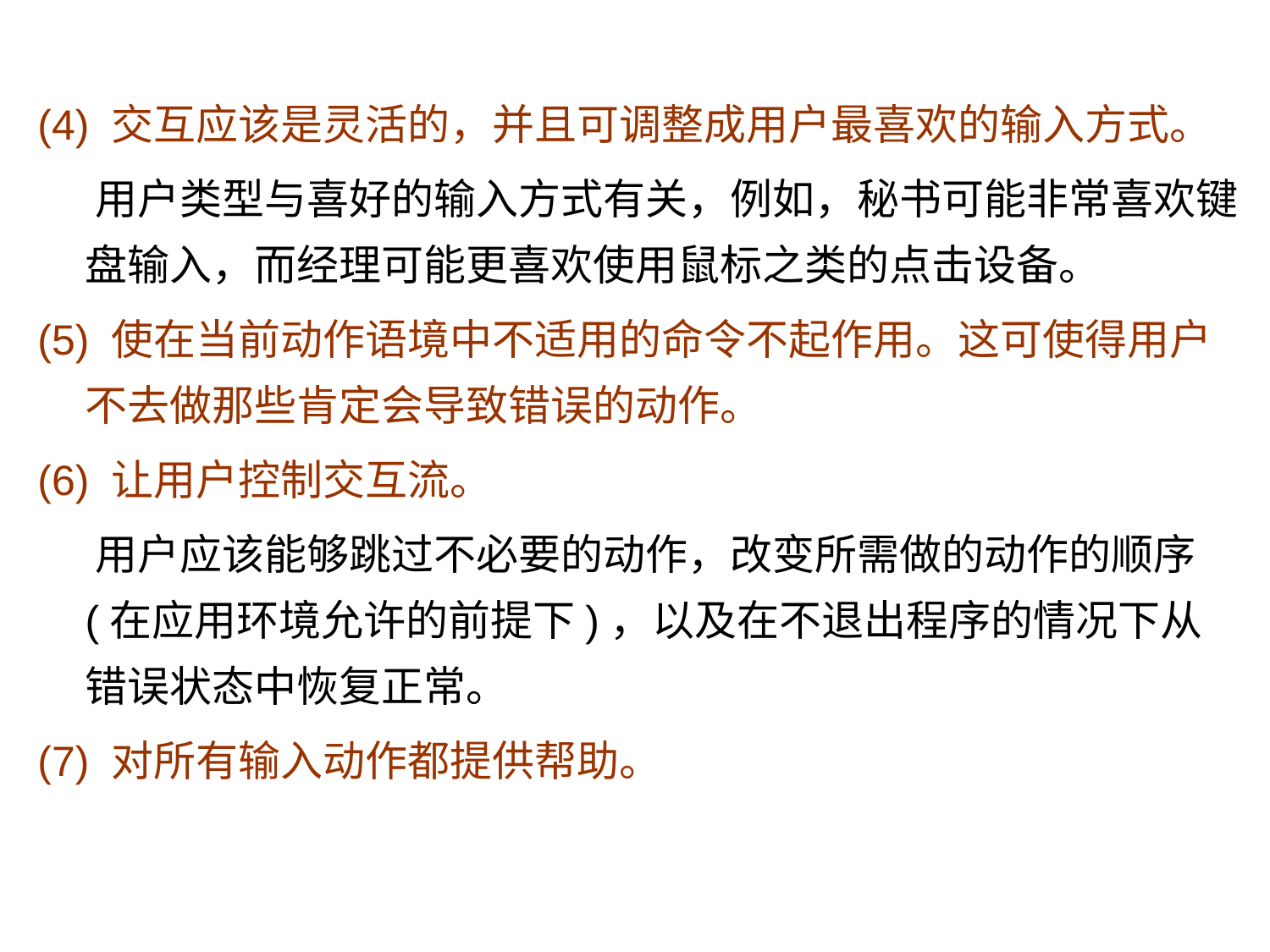

(4) 交互应该是灵活的，并且可调整成用户最喜欢的输入方式。
     用户类型与喜好的输入方式有关，例如，秘书可能非常喜欢键盘输入，而经理可能更喜欢使用鼠标之类的点击设备。
(5) 使在当前动作语境中不适用的命令不起作用。这可使得用户不去做那些肯定会导致错误的动作。
(6) 让用户控制交互流。
     用户应该能够跳过不必要的动作，改变所需做的动作的顺序(在应用环境允许的前提下)，以及在不退出程序的情况下从错误状态中恢复正常。
(7) 对所有输入动作都提供帮助。